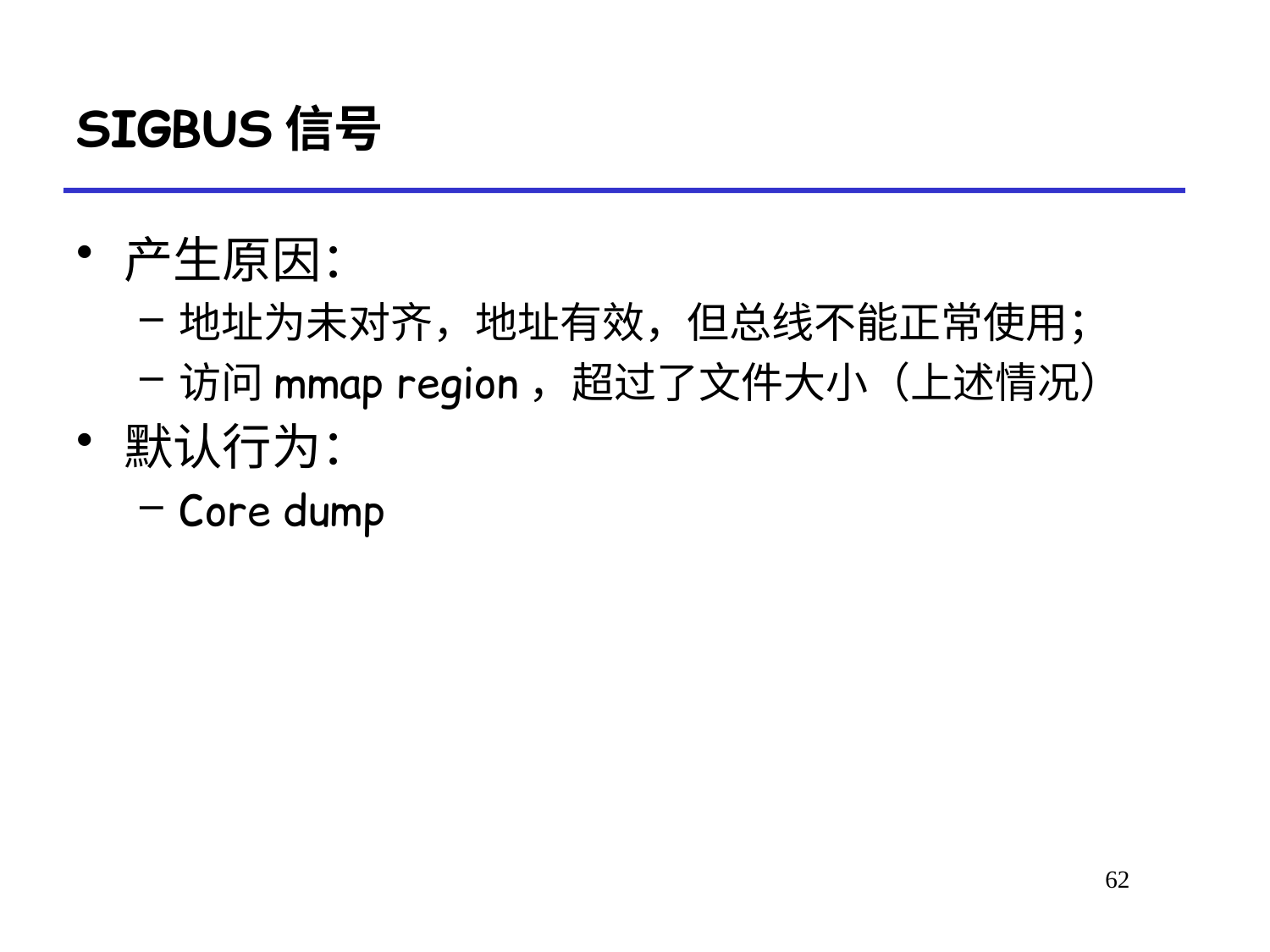

# SIGBUS信号
产生原因：
地址为未对齐，地址有效，但总线不能正常使用；
访问mmap region，超过了文件大小（上述情况）
默认行为：
Core dump
62